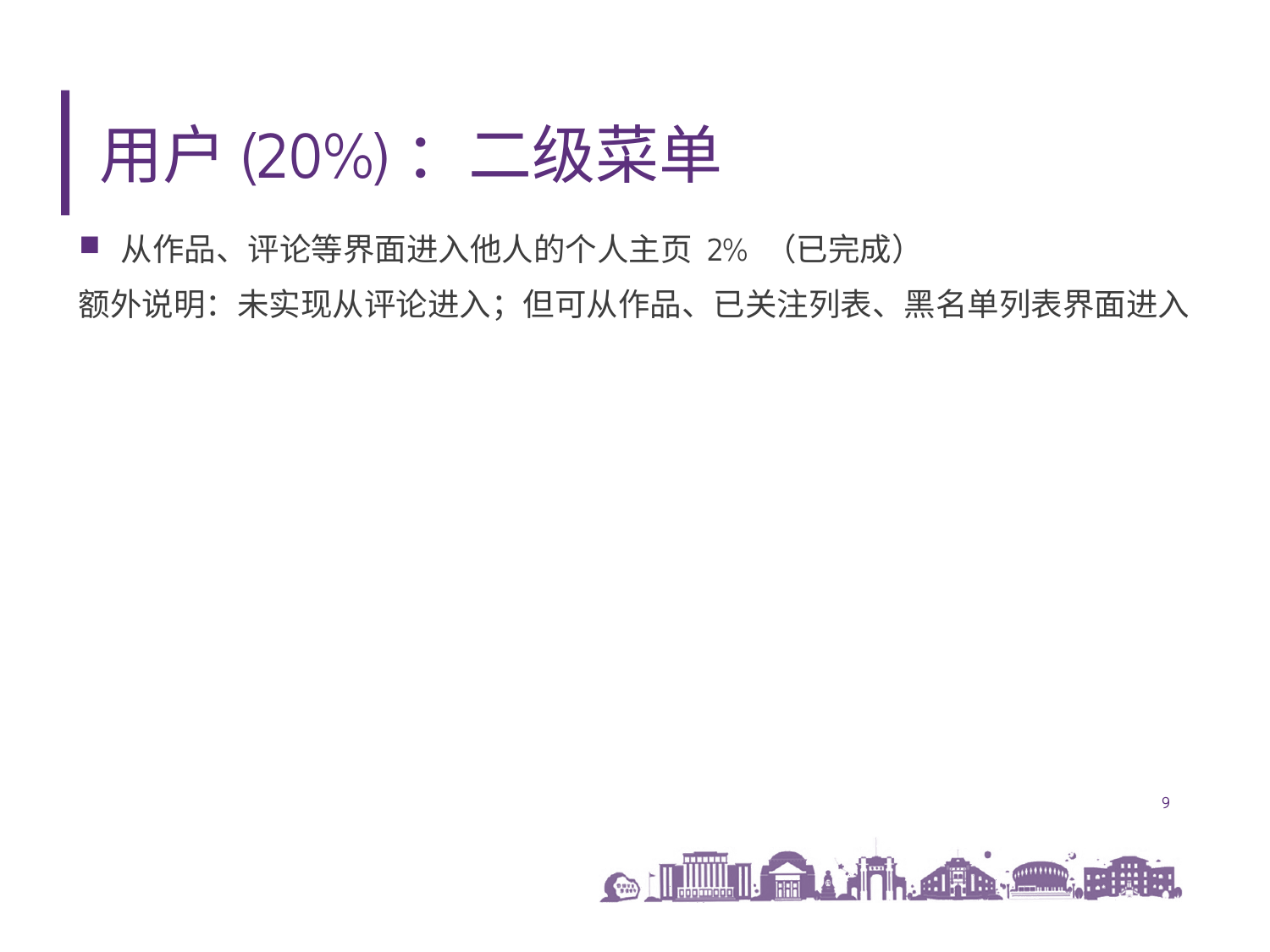

# 用户(20%)：二级菜单
从作品、评论等界面进入他人的个人主页 2% （已完成）
额外说明：未实现从评论进入；但可从作品、已关注列表、黑名单列表界面进入
9